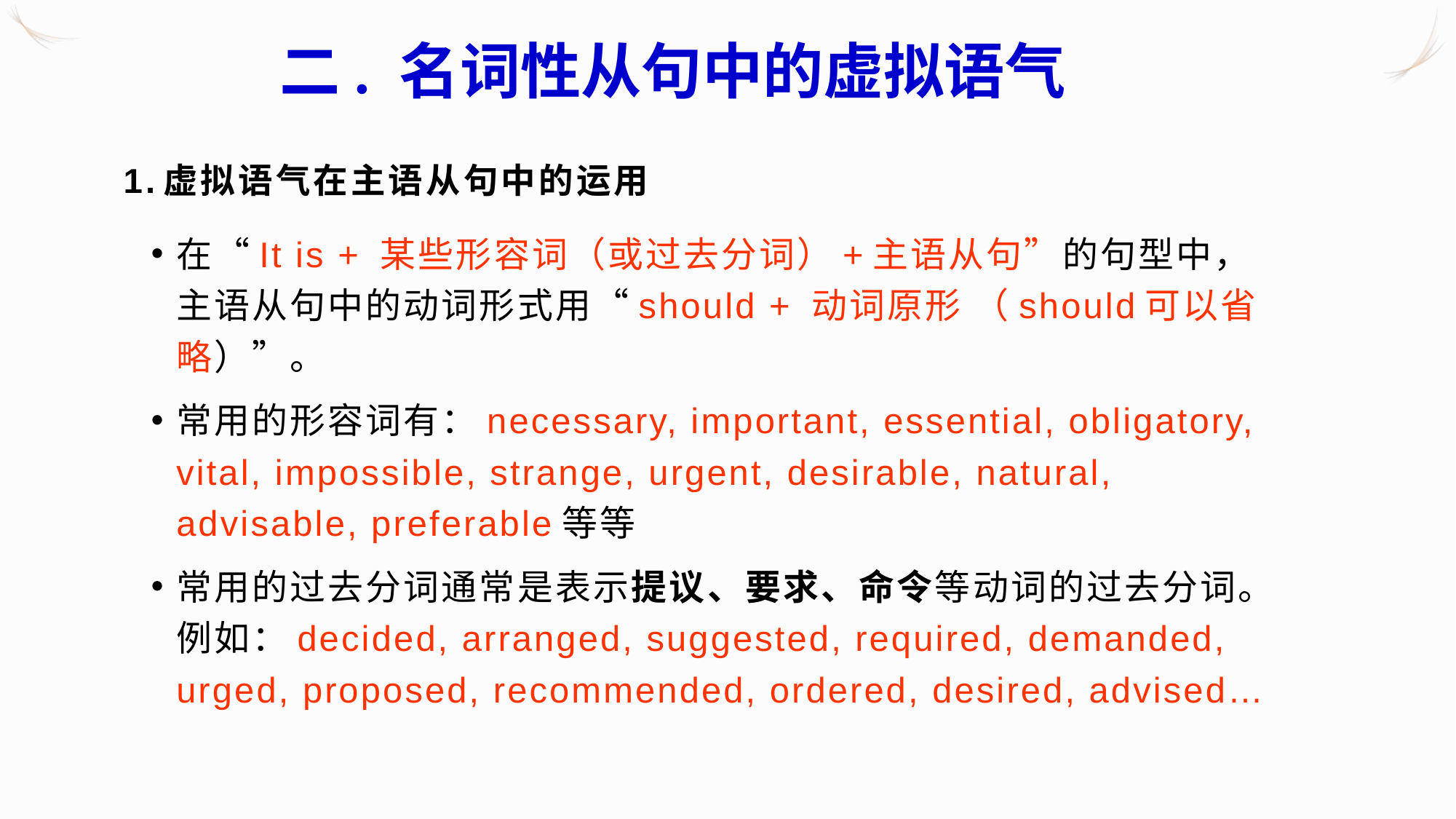

二. 名词性从句中的虚拟语气
# 1.虚拟语气在主语从句中的运用
在“It is + 某些形容词（或过去分词）+主语从句”的句型中，主语从句中的动词形式用“should + 动词原形 （should可以省略）”。
常用的形容词有：necessary, important, essential, obligatory, vital, impossible, strange, urgent, desirable, natural, advisable, preferable等等
常用的过去分词通常是表示提议、要求、命令等动词的过去分词。例如：decided, arranged, suggested, required, demanded, urged, proposed, recommended, ordered, desired, advised…